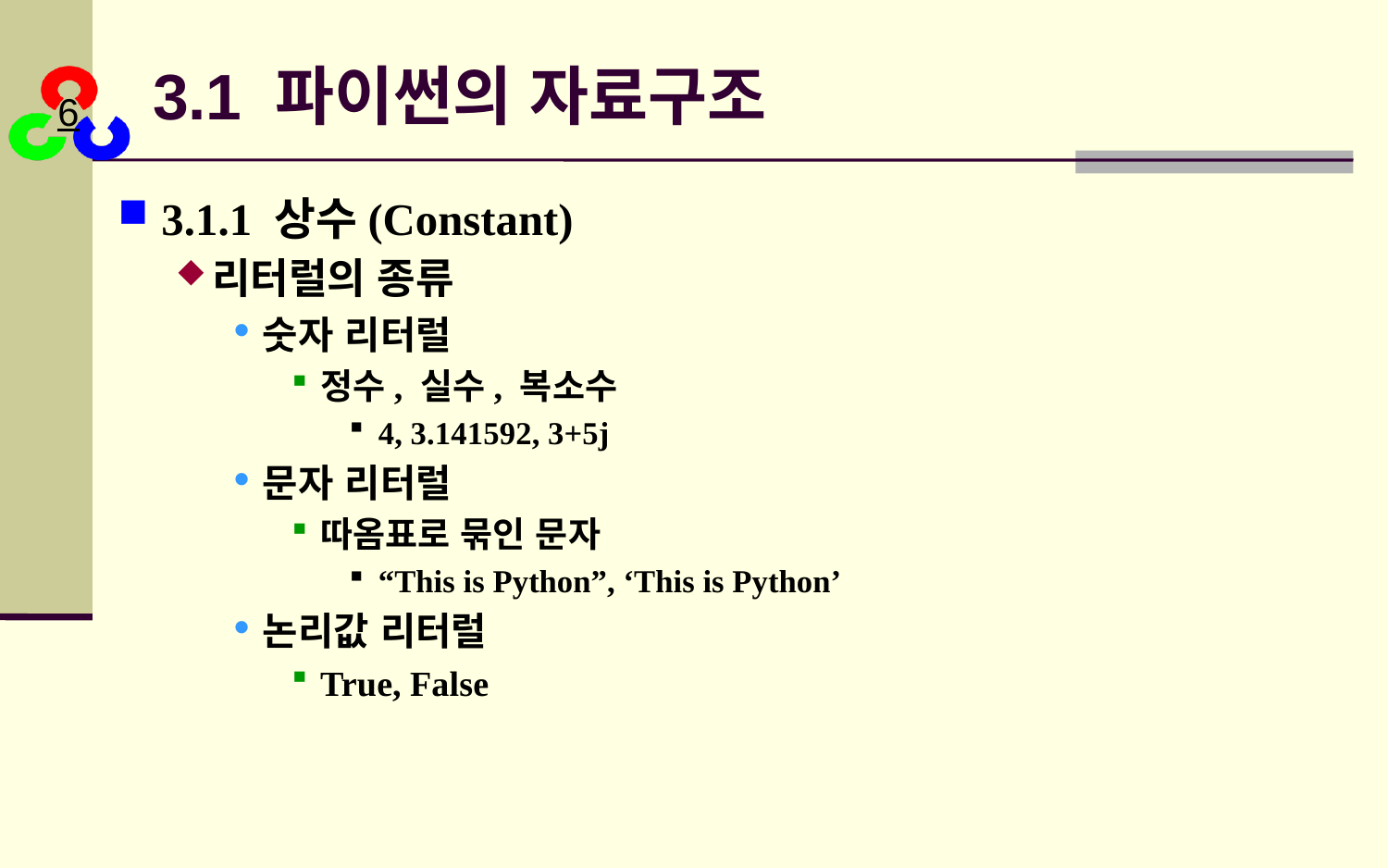

# 3.1 파이썬의 자료구조
3.1.1 상수(Constant)
리터럴의 종류
숫자 리터럴
정수, 실수, 복소수
4, 3.141592, 3+5j
문자 리터럴
따옴표로 묶인 문자
“This is Python”, ‘This is Python’
논리값 리터럴
True, False